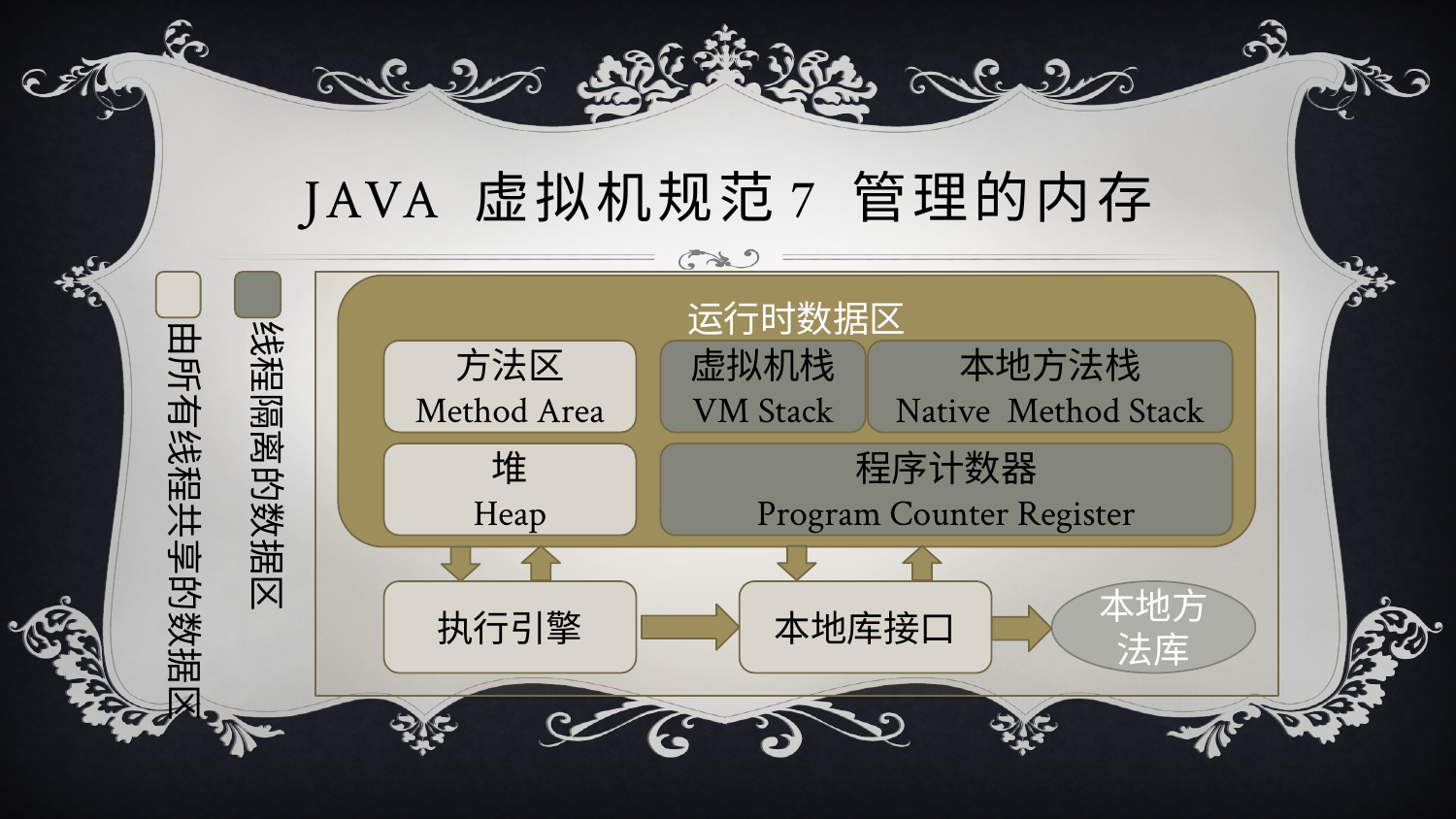

# JAVA 虚拟机规范7 管理的内存

运行时数据区
由所有线程共享的数据区
线程隔离的数据区
方法区
Method Area
虚拟机栈
VM Stack
本地方法栈
Native  Method Stack
堆
Heap
程序计数器
Program Counter Register

执行引擎
本地库接口
本地方法库